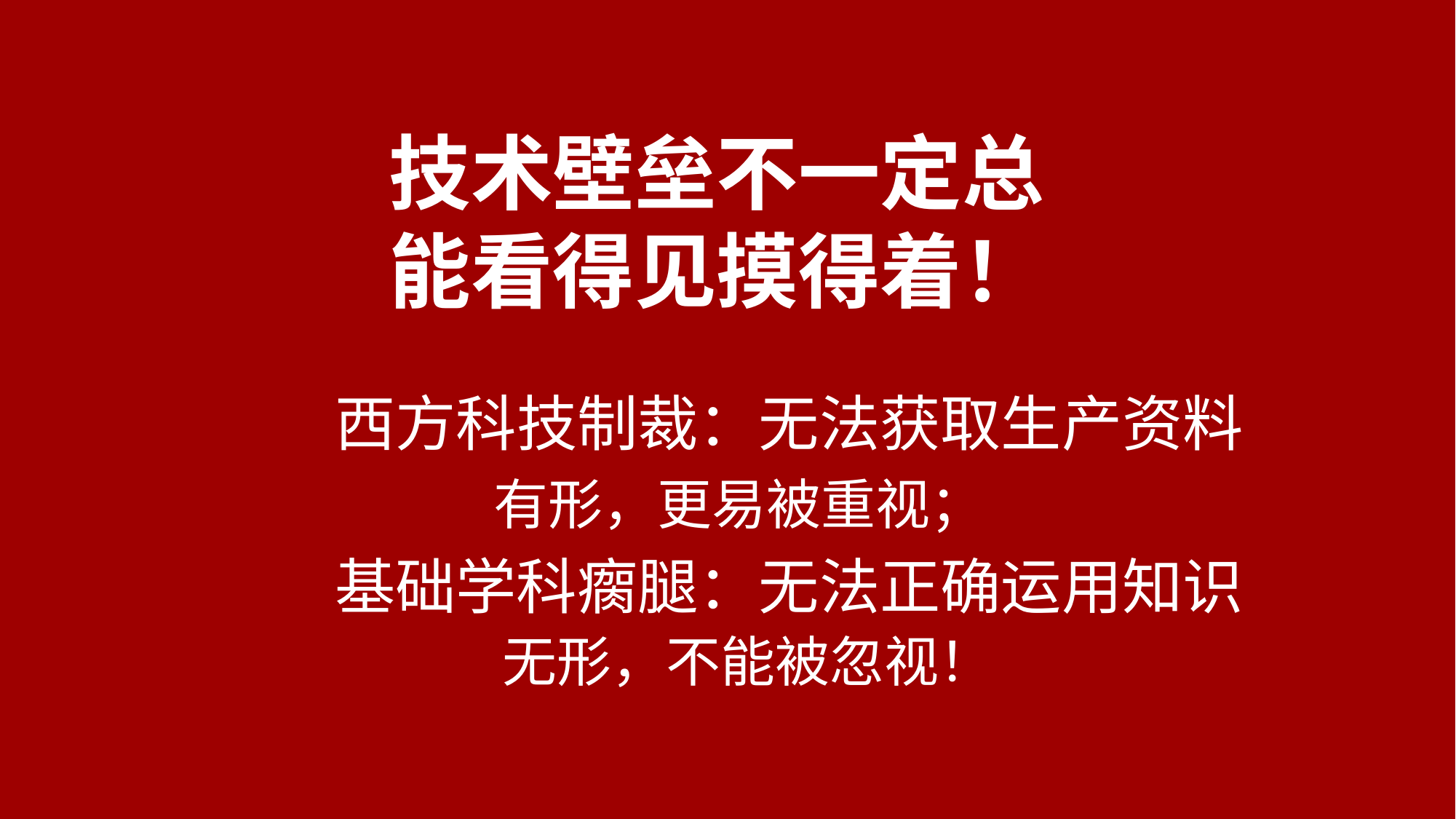

技术壁垒不一定总能看得见摸得着！
西方科技制裁：无法获取生产资料
有形，更易被重视；
基础学科瘸腿：无法正确运用知识
无形，不能被忽视！